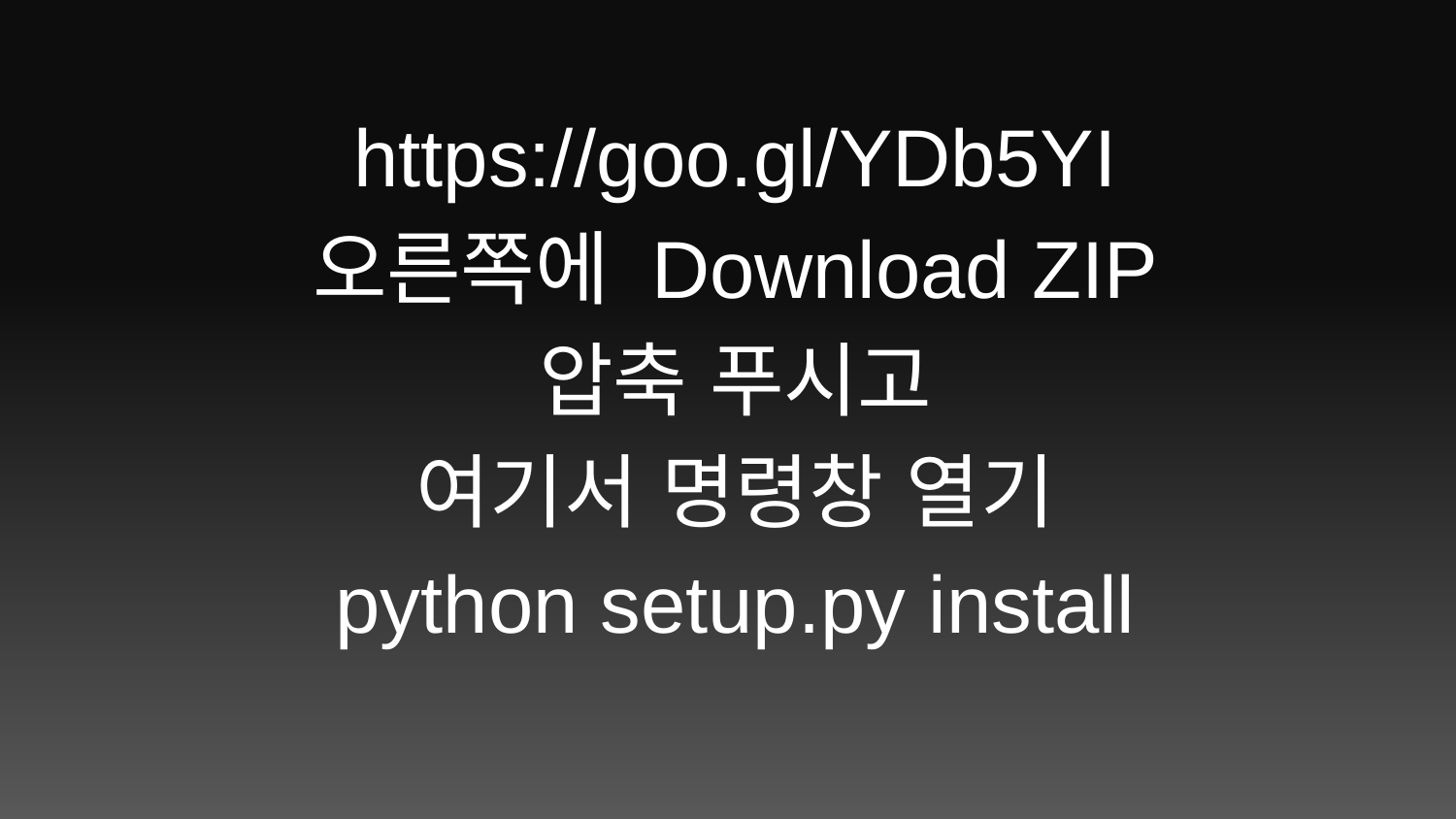

https://goo.gl/YDb5YI
오른쪽에 Download ZIP
압축 푸시고
여기서 명령창 열기
python setup.py install